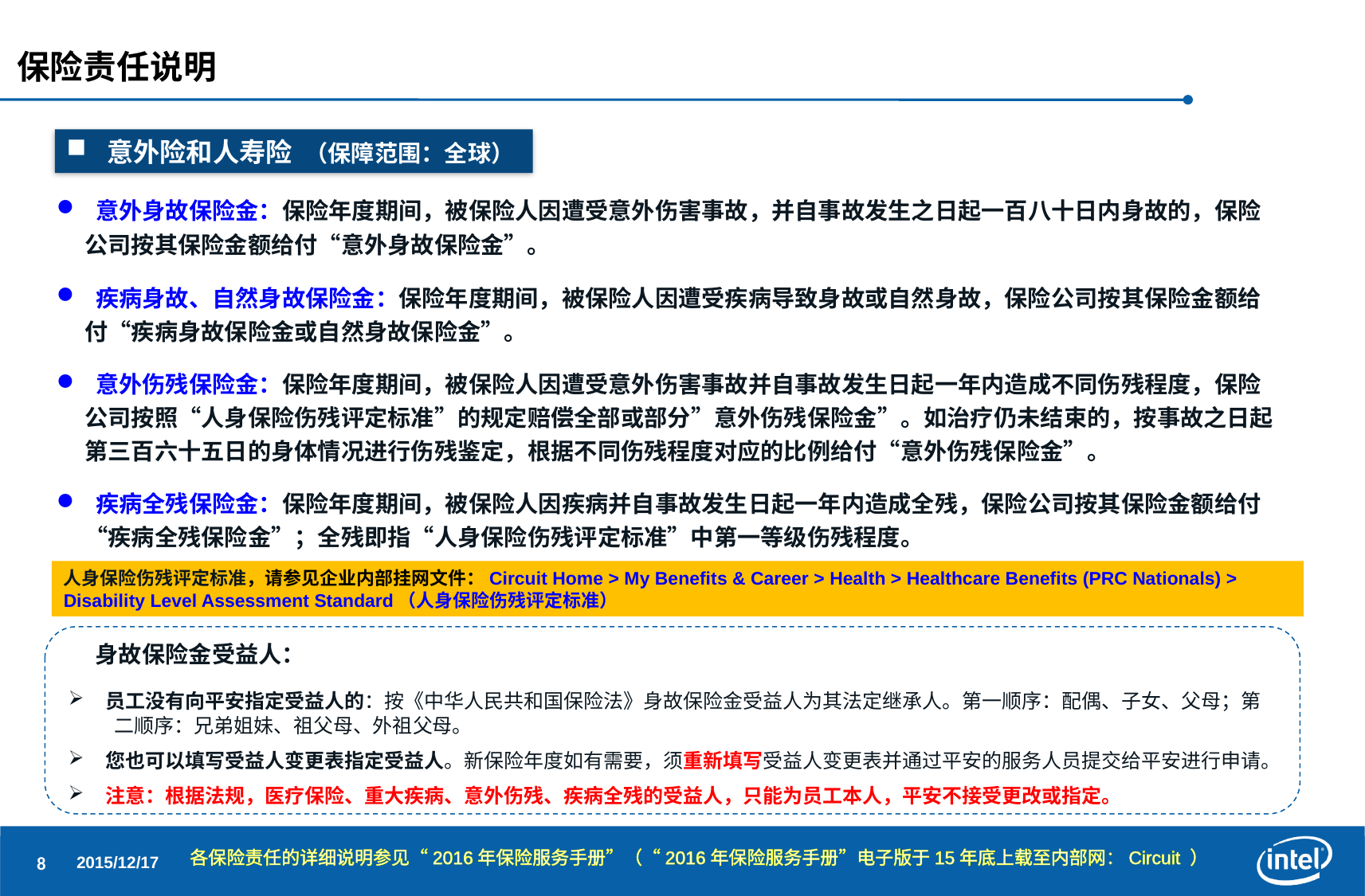

保险责任说明
 意外险和人寿险  （保障范围：全球）
 意外身故保险金：保险年度期间，被保险人因遭受意外伤害事故，并自事故发生之日起一百八十日内身故的，保险公司按其保险金额给付“意外身故保险金”。
 疾病身故、自然身故保险金：保险年度期间，被保险人因遭受疾病导致身故或自然身故，保险公司按其保险金额给付“疾病身故保险金或自然身故保险金”。
 意外伤残保险金：保险年度期间，被保险人因遭受意外伤害事故并自事故发生日起一年内造成不同伤残程度，保险公司按照“人身保险伤残评定标准”的规定赔偿全部或部分”意外伤残保险金”。如治疗仍未结束的，按事故之日起第三百六十五日的身体情况进行伤残鉴定，根据不同伤残程度对应的比例给付“意外伤残保险金”。
 疾病全残保险金：保险年度期间，被保险人因疾病并自事故发生日起一年内造成全残，保险公司按其保险金额给付“疾病全残保险金”；全残即指“人身保险伤残评定标准”中第一等级伤残程度。
人身保险伤残评定标准，请参见企业内部挂网文件：Circuit Home > My Benefits & Career > Health > Healthcare Benefits (PRC Nationals) > Disability Level Assessment Standard（人身保险伤残评定标准）

    身故保险金受益人：
 员工没有向平安指定受益人的：按《中华人民共和国保险法》身故保险金受益人为其法定继承人。第一顺序：配偶、子女、父母；第
    二顺序：兄弟姐妹、祖父母、外祖父母。
 您也可以填写受益人变更表指定受益人。新保险年度如有需要，须重新填写受益人变更表并通过平安的服务人员提交给平安进行申请。
 注意：根据法规，医疗保险、重大疾病、意外伤残、疾病全残的受益人，只能为员工本人，平安不接受更改或指定。
各保险责任的详细说明参见“2016年保险服务手册”（“2016年保险服务手册”电子版于15年底上载至内部网：Circuit ）
8
2015/12/17